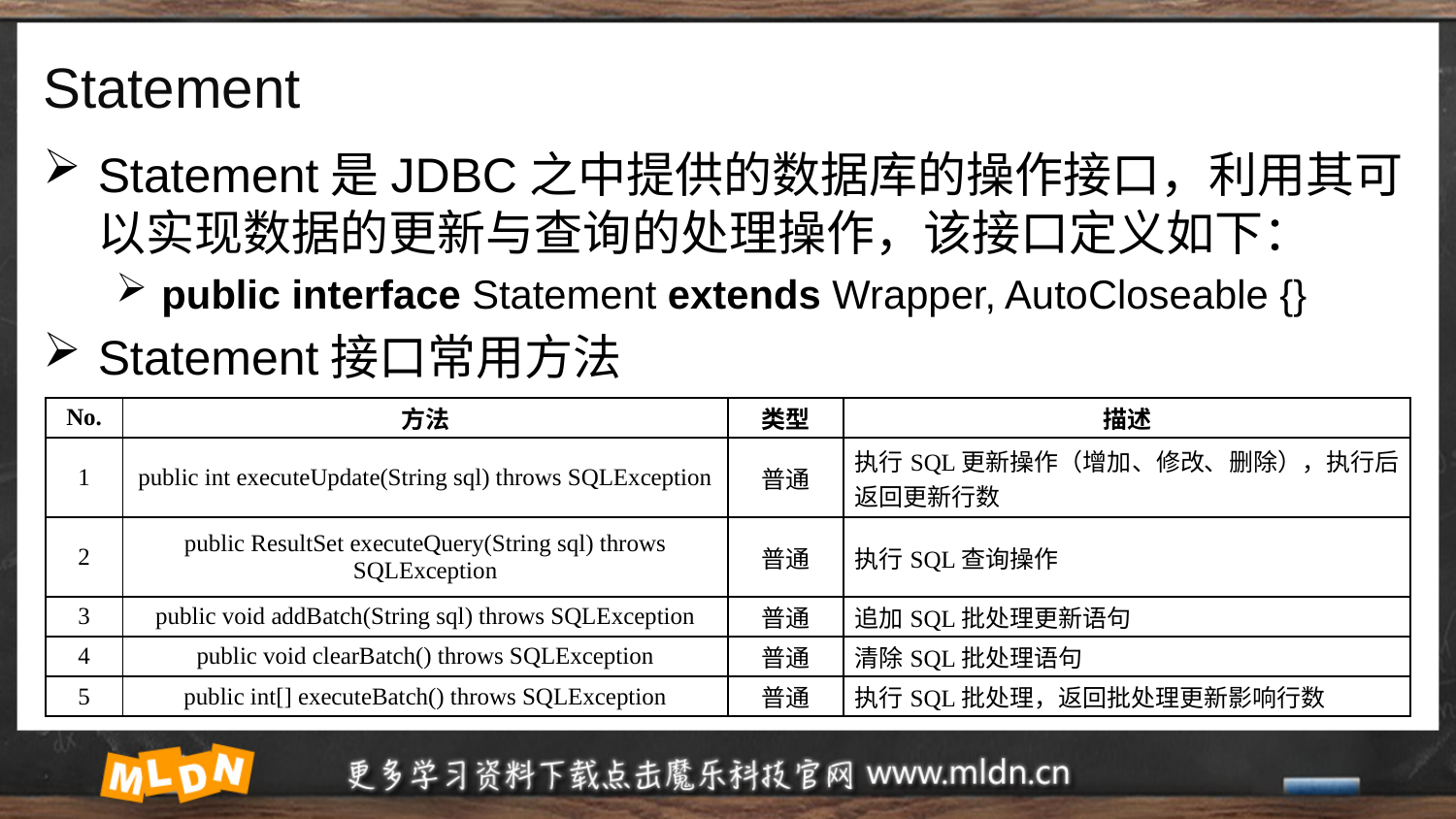

# Statement
Statement是JDBC之中提供的数据库的操作接口，利用其可以实现数据的更新与查询的处理操作，该接口定义如下：
public interface Statement extends Wrapper, AutoCloseable {}
Statement接口常用方法
| No. | 方法 | 类型 | 描述 |
| --- | --- | --- | --- |
| 1 | public int executeUpdate(String sql) throws SQLException | 普通 | 执行SQL更新操作（增加、修改、删除），执行后返回更新行数 |
| 2 | public ResultSet executeQuery(String sql) throws SQLException | 普通 | 执行SQL查询操作 |
| 3 | public void addBatch​(String sql) throws SQLException | 普通 | 追加SQL批处理更新语句 |
| 4 | public void clearBatch() throws SQLException | 普通 | 清除SQL批处理语句 |
| 5 | public int[] executeBatch() throws SQLException | 普通 | 执行SQL批处理，返回批处理更新影响行数 |